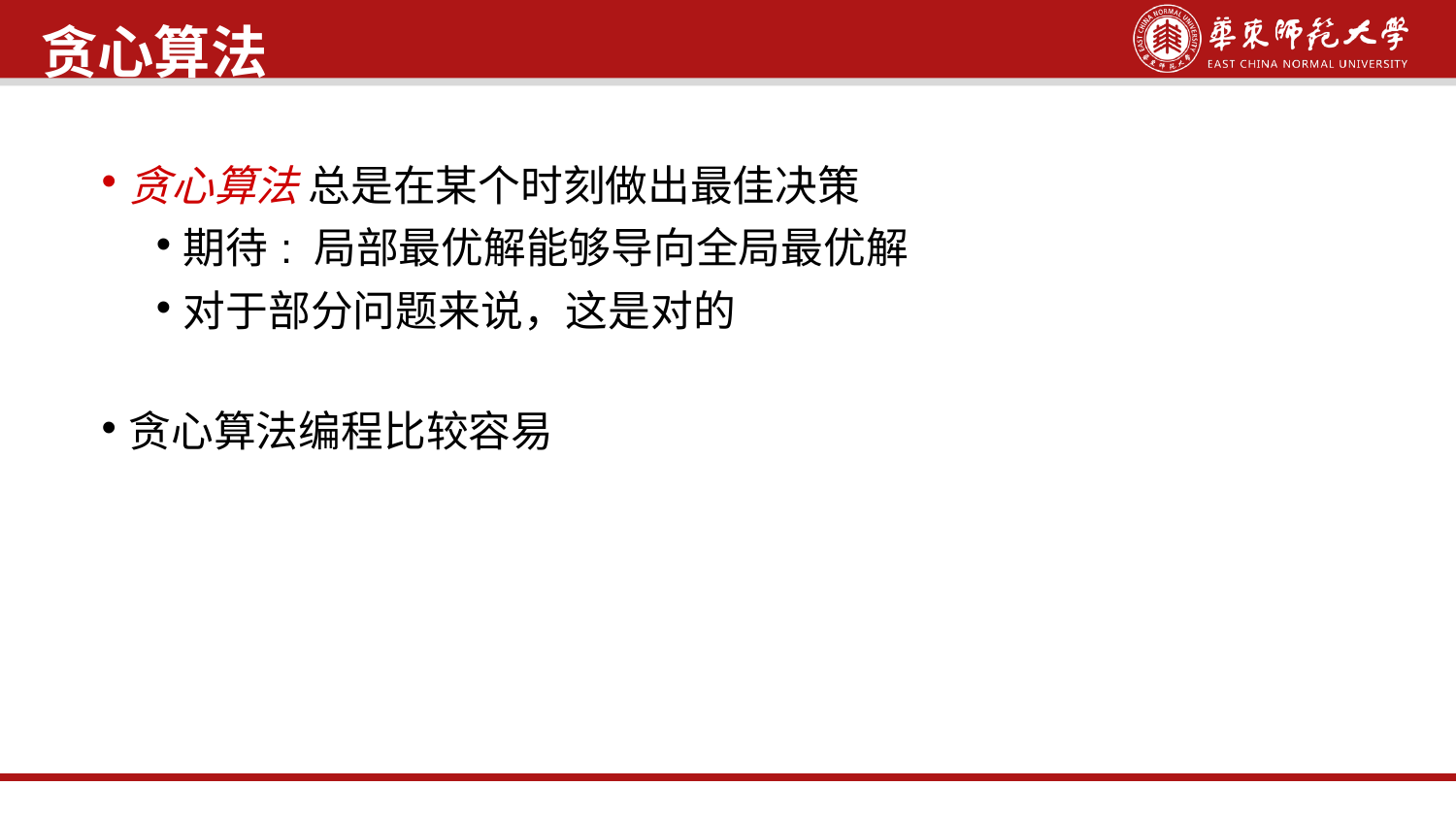

4
贪心算法
贪心算法 总是在某个时刻做出最佳决策
期待: 局部最优解能够导向全局最优解
对于部分问题来说，这是对的

贪心算法编程比较容易